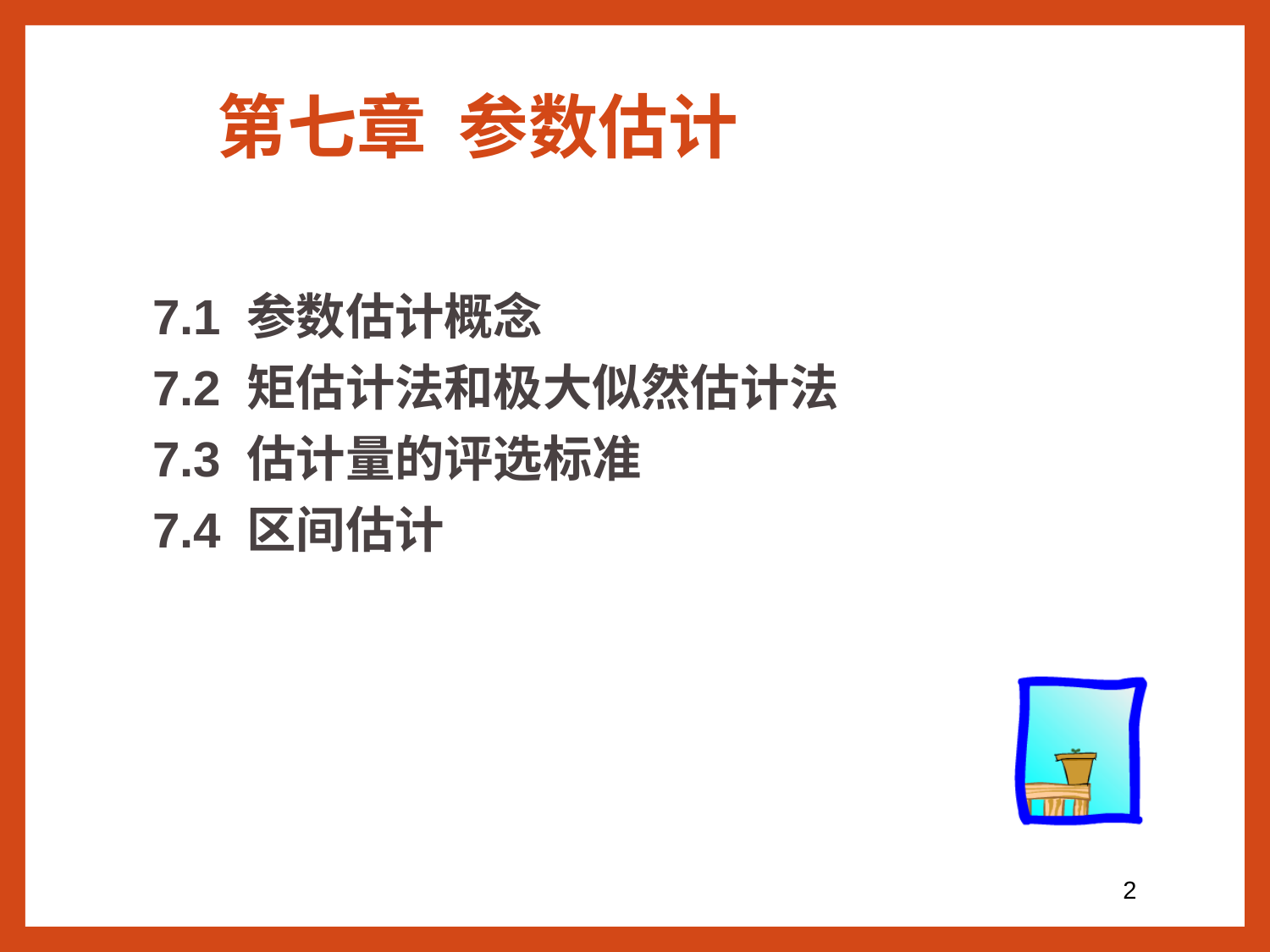

# 第七章  参数估计
7.1 参数估计概念
7.2 矩估计法和极大似然估计法
7.3 估计量的评选标准
7.4 区间估计
2